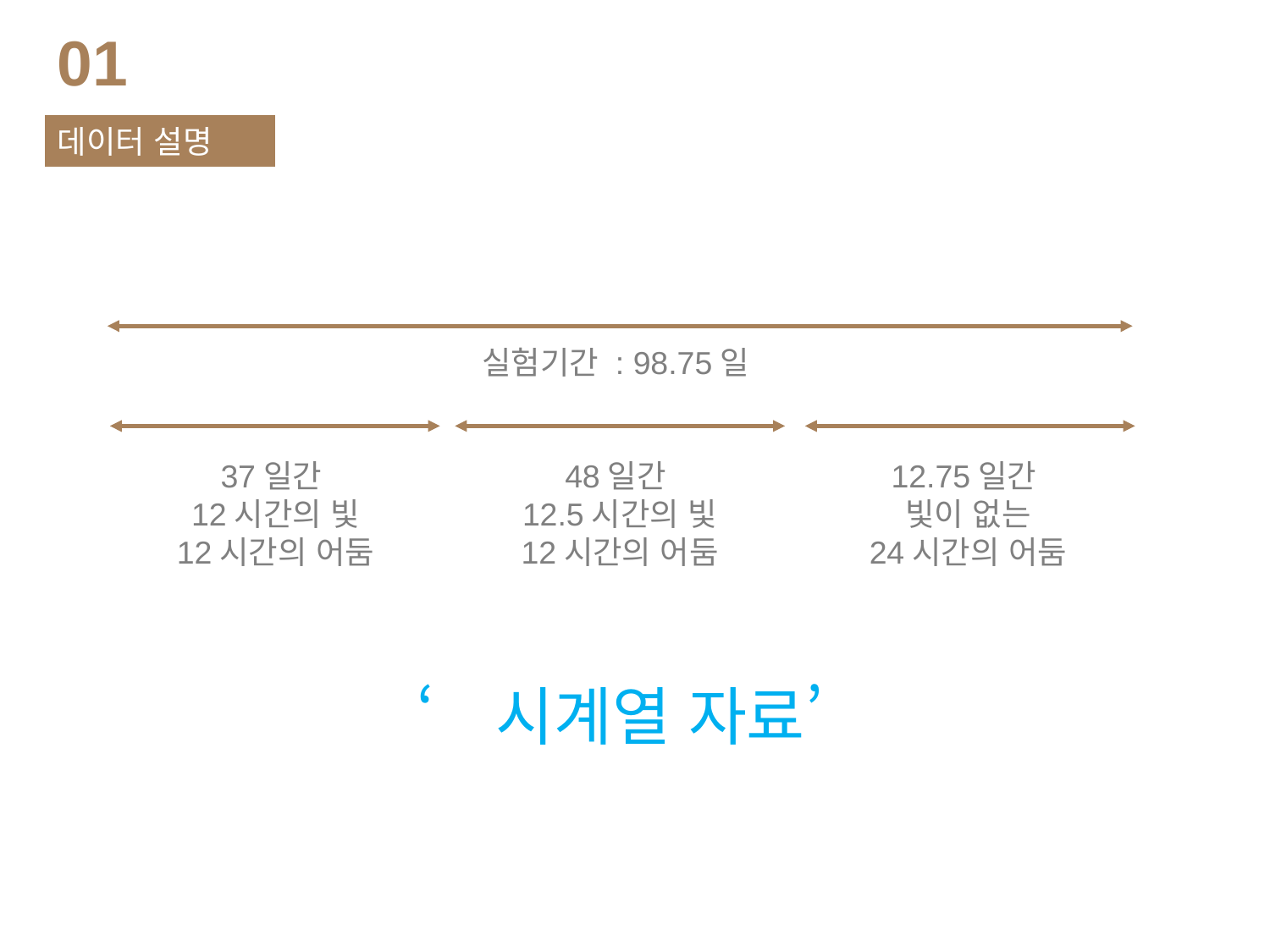

01
데이터 설명
실험기간 : 98.75일
37일간
12시간의 빛
12시간의 어둠
48일간
12.5시간의 빛
12시간의 어둠
12.75일간
빛이 없는
24시간의 어둠
‘시계열 자료’
Temp
온도측정치